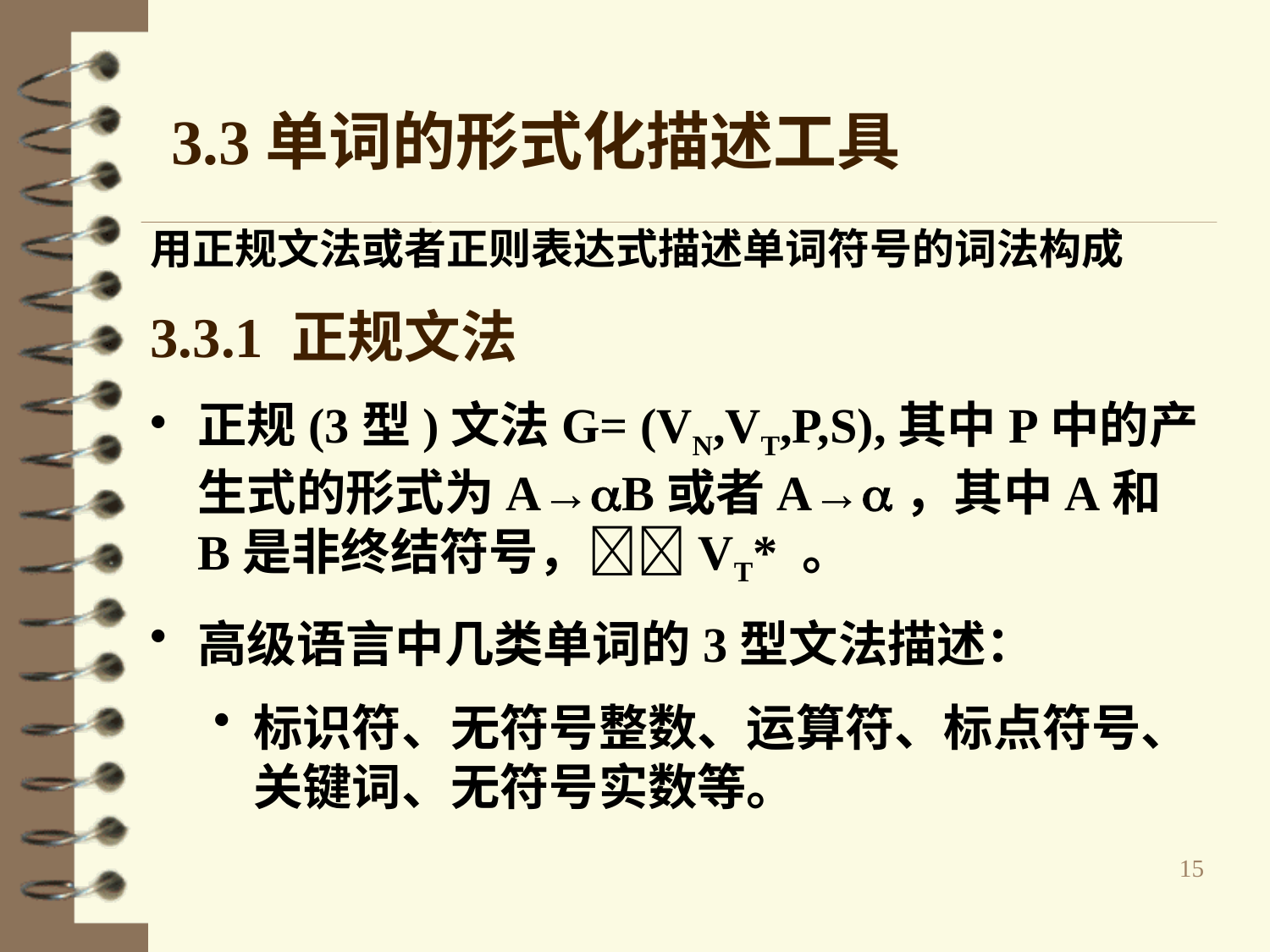

3.3单词的形式化描述工具
#
用正规文法或者正则表达式描述单词符号的词法构成
3.3.1 正规文法
正规(3型)文法G= (VN,VT,P,S),其中P中的产生式的形式为A→αB或者A→α，其中A和B是非终结符号，α∈VT* 。
高级语言中几类单词的3型文法描述：
标识符、无符号整数、运算符、标点符号、关键词、无符号实数等。
15